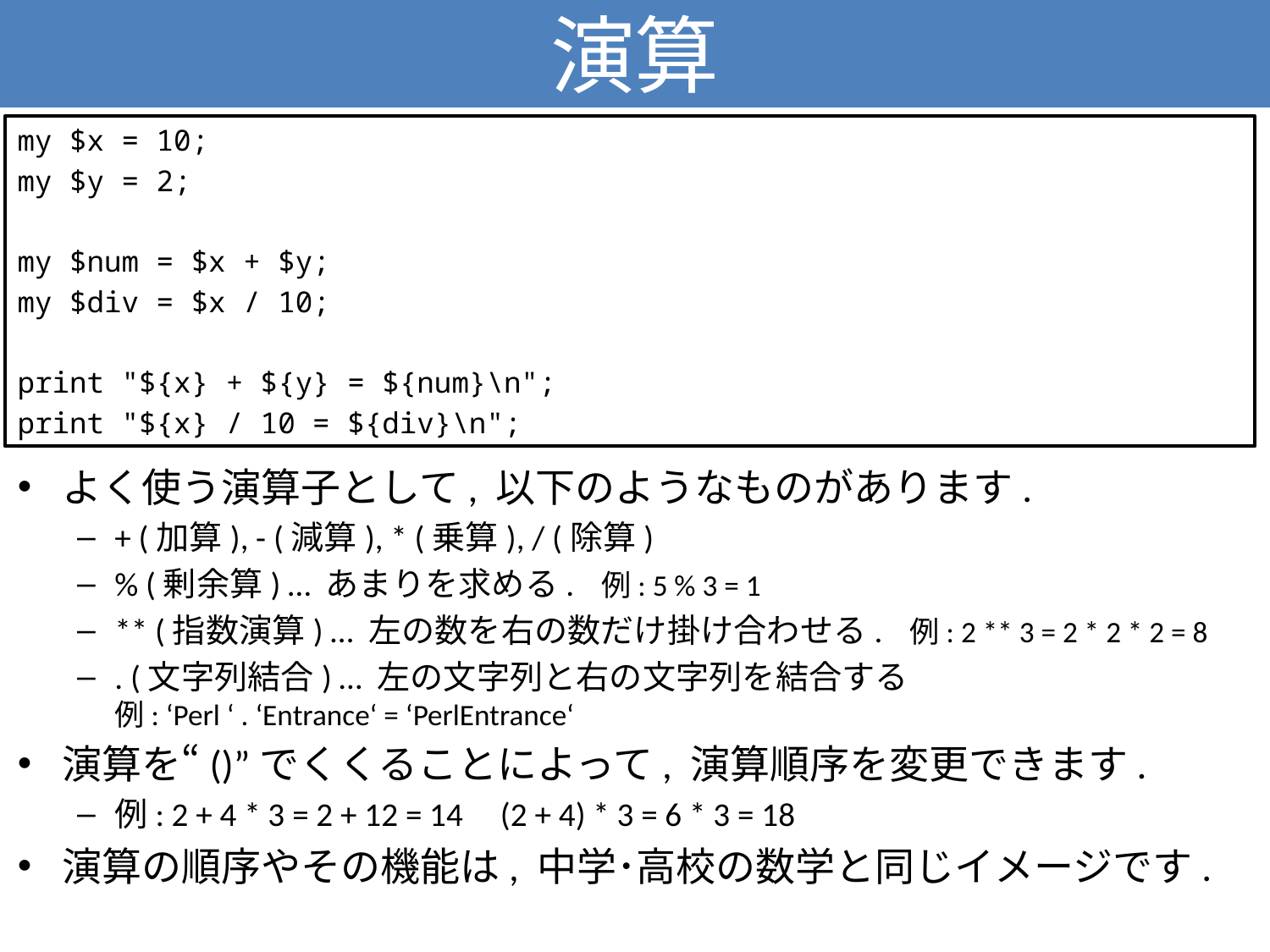

演算
my $x = 10;
my $y = 2;

my $num = $x + $y;
my $div = $x / 10;

print "${x} + ${y} = ${num}\n";
print "${x} / 10 = ${div}\n";
よく使う演算子として, 以下のようなものがあります.
+ (加算), - (減算), * (乗算), / (除算)
% (剰余算) … あまりを求める.   例: 5 % 3 = 1
** (指数演算) … 左の数を右の数だけ掛け合わせる.   例: 2 ** 3 = 2 * 2 * 2 = 8
. (文字列結合) … 左の文字列と右の文字列を結合する
例: ‘Perl ‘ . ‘Entrance‘ = ‘PerlEntrance‘
演算を“()”でくくることによって, 演算順序を変更できます.
例: 2 + 4 * 3 = 2 + 12 = 14     (2 + 4) * 3 = 6 * 3 = 18
演算の順序やその機能は, 中学･高校の数学と同じイメージです.